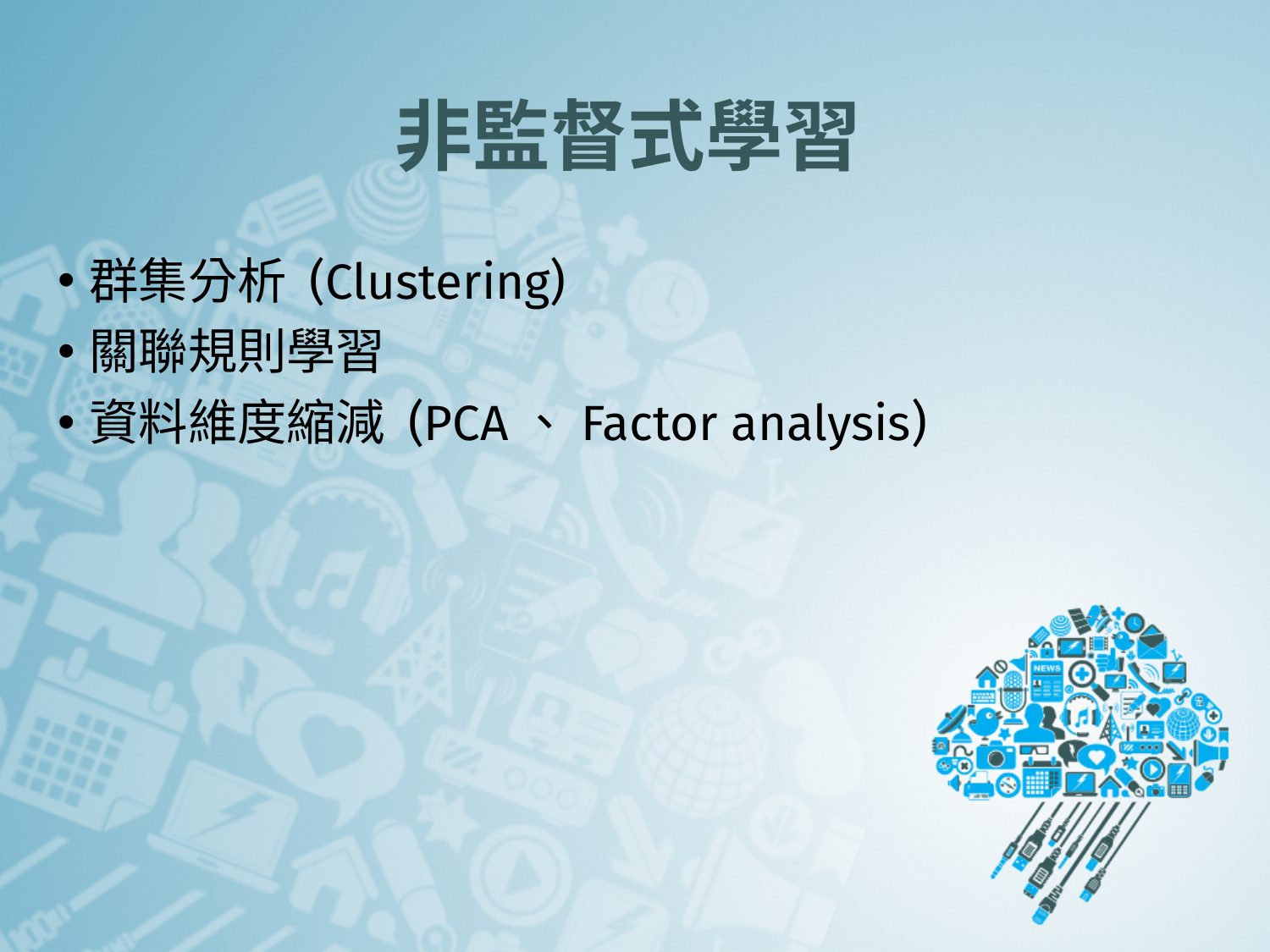

# 非監督式學習
群集分析 (Clustering)
關聯規則學習
資料維度縮減 (PCA、Factor analysis)